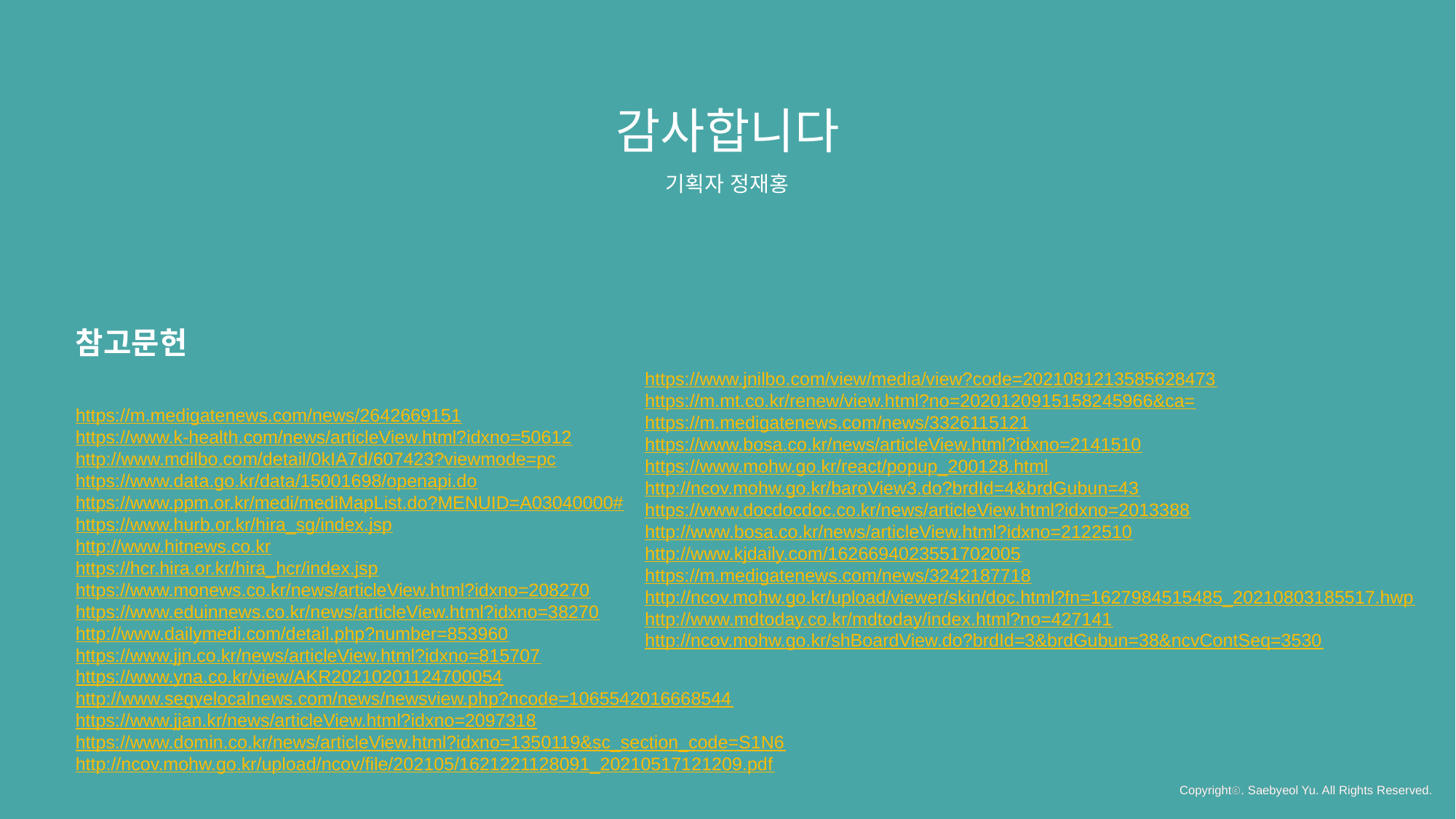

감사합니다
기획자 정재홍
참고문헌

https://m.medigatenews.com/news/2642669151
https://www.k-health.com/news/articleView.html?idxno=50612
http://www.mdilbo.com/detail/0kIA7d/607423?viewmode=pc
https://www.data.go.kr/data/15001698/openapi.do
https://www.ppm.or.kr/medi/mediMapList.do?MENUID=A03040000#
https://www.hurb.or.kr/hira_sg/index.jsp
http://www.hitnews.co.kr
https://hcr.hira.or.kr/hira_hcr/index.jsp
https://www.monews.co.kr/news/articleView.html?idxno=208270
https://www.eduinnews.co.kr/news/articleView.html?idxno=38270
http://www.dailymedi.com/detail.php?number=853960
https://www.jjn.co.kr/news/articleView.html?idxno=815707
https://www.yna.co.kr/view/AKR20210201124700054
http://www.segyelocalnews.com/news/newsview.php?ncode=1065542016668544
https://www.jjan.kr/news/articleView.html?idxno=2097318
https://www.domin.co.kr/news/articleView.html?idxno=1350119&sc_section_code=S1N6
http://ncov.mohw.go.kr/upload/ncov/file/202105/1621221128091_20210517121209.pdf

https://www.jnilbo.com/view/media/view?code=2021081213585628473
https://m.mt.co.kr/renew/view.html?no=2020120915158245966&ca=
https://m.medigatenews.com/news/3326115121
https://www.bosa.co.kr/news/articleView.html?idxno=2141510
https://www.mohw.go.kr/react/popup_200128.html
http://ncov.mohw.go.kr/baroView3.do?brdId=4&brdGubun=43
https://www.docdocdoc.co.kr/news/articleView.html?idxno=2013388
http://www.bosa.co.kr/news/articleView.html?idxno=2122510
http://www.kjdaily.com/1626694023551702005
https://m.medigatenews.com/news/3242187718
http://ncov.mohw.go.kr/upload/viewer/skin/doc.html?fn=1627984515485_20210803185517.hwp
http://www.mdtoday.co.kr/mdtoday/index.html?no=427141
http://ncov.mohw.go.kr/shBoardView.do?brdId=3&brdGubun=38&ncvContSeq=3530
Copyrightⓒ. Saebyeol Yu. All Rights Reserved.